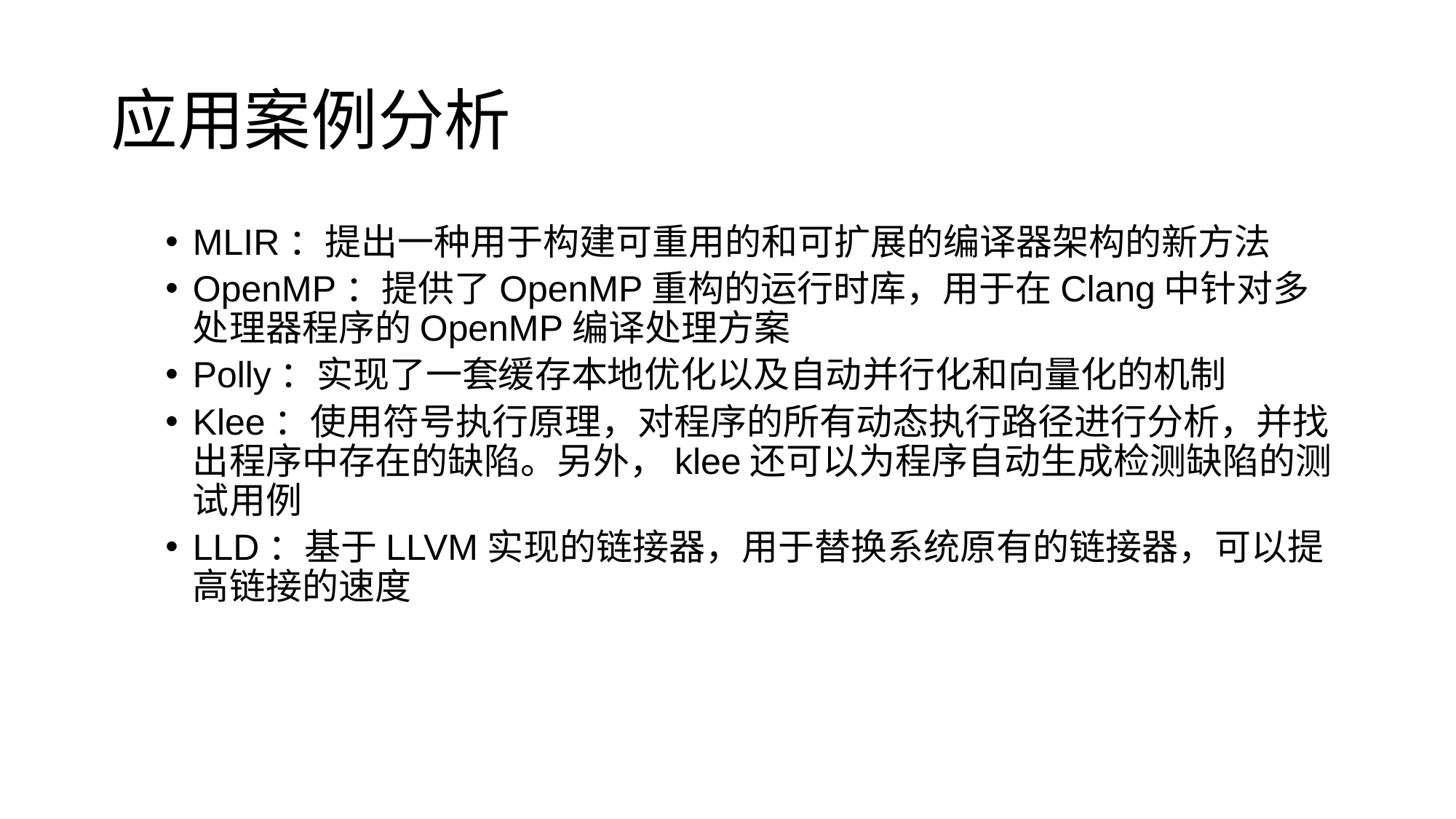

# 应用案例分析
MLIR：提出一种用于构建可重用的和可扩展的编译器架构的新方法
OpenMP：提供了OpenMP重构的运行时库，用于在Clang中针对多处理器程序的OpenMP编译处理方案
Polly：实现了一套缓存本地优化以及自动并行化和向量化的机制
Klee：使用符号执行原理，对程序的所有动态执行路径进行分析，并找出程序中存在的缺陷。另外，klee还可以为程序自动生成检测缺陷的测试用例
LLD：基于LLVM实现的链接器，用于替换系统原有的链接器，可以提高链接的速度